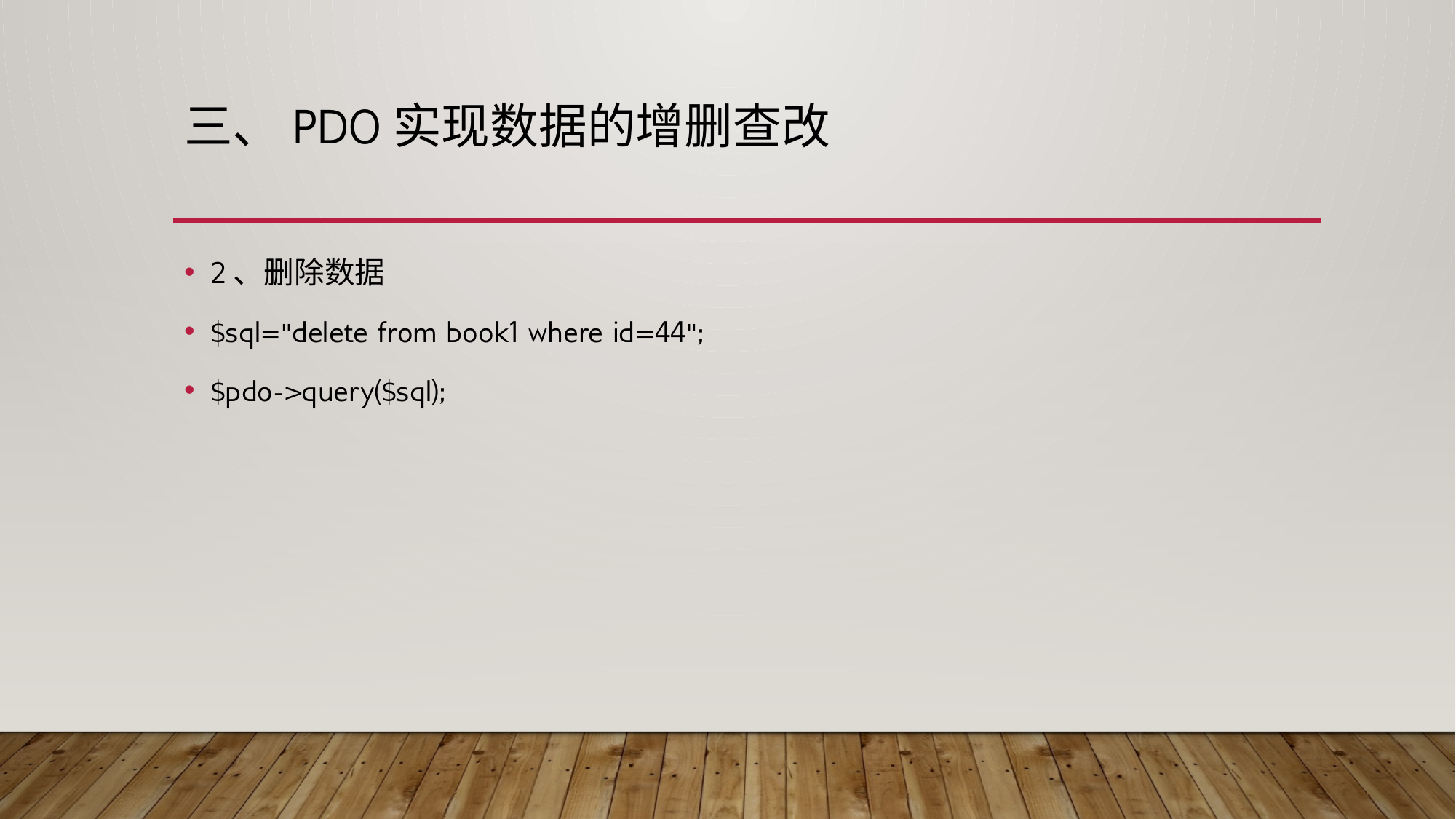

# 三、PDO实现数据的增删查改
2、删除数据
$sql="delete from book1 where id=44";
$pdo->query($sql);